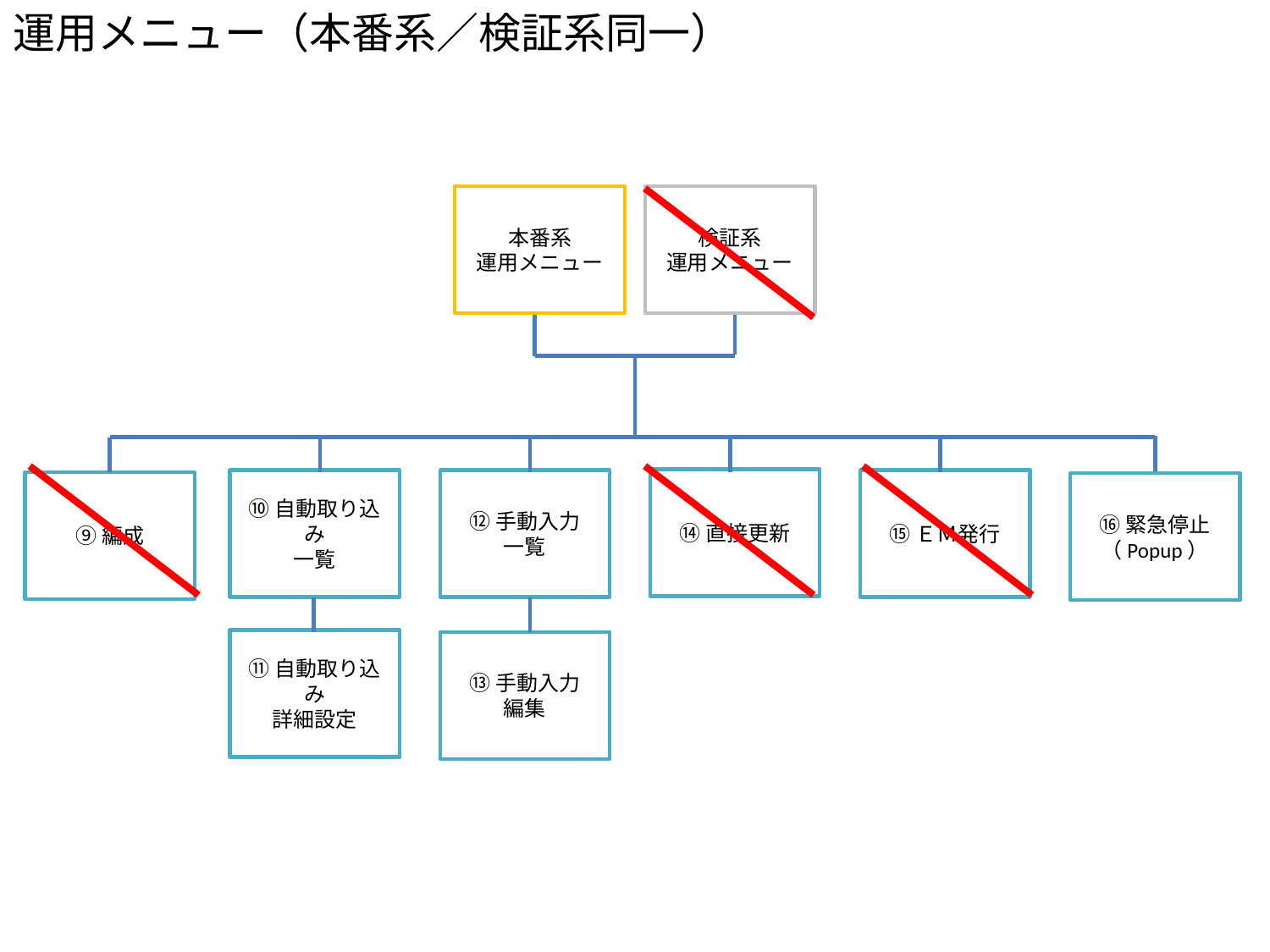

運用メニュー（本番系／検証系同一）
本番系
運用メニュー
検証系
運用メニュー
⑭直接更新
⑩自動取り込み
一覧
⑫手動入力
一覧
⑮ＥＭ発行
⑨編成
⑯緊急停止
（Popup）
⑪自動取り込み
詳細設定
⑬手動入力
編集